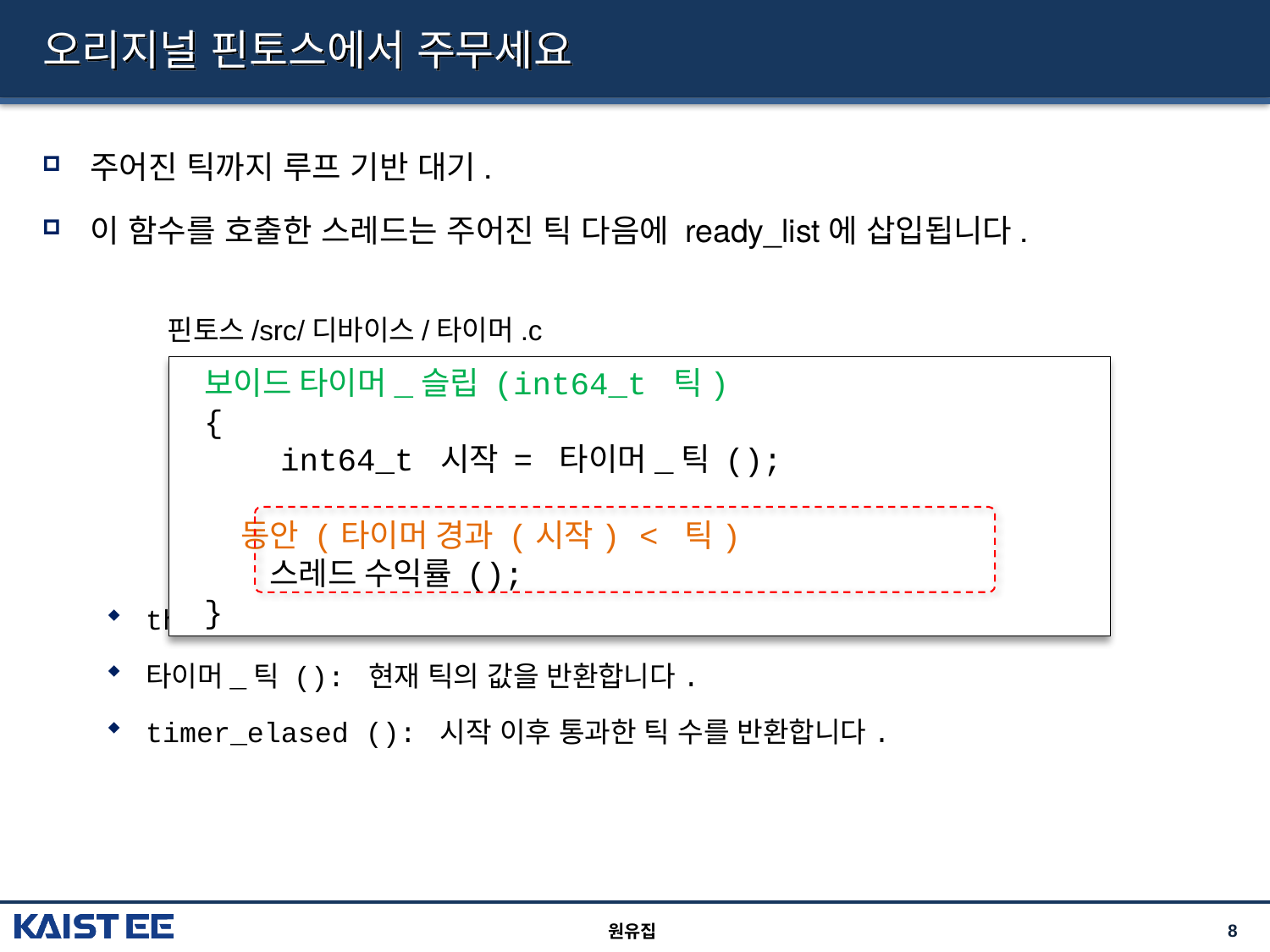

# 오리지널 핀토스에서 주무세요
주어진 틱까지 루프 기반 대기.
이 함수를 호출한 스레드는 주어진 틱 다음에 ready_list에 삽입됩니다.

thread_yield (): CPU를 생성하고 ready_list에 스레드를 삽입합니다.
타이머_틱 (): 현재 틱의 값을 반환합니다.
timer_elased (): 시작 이후 통과한 틱 수를 반환합니다.
핀토스/src/디바이스/타이머.c
보이드 타이머_슬립 (int64_t 틱)
{
    int64_t 시작 = 타이머_틱 ();

    동안 (타이머 경과 (시작) < 틱)
        스레드 수익률 ();
}

원유집
8